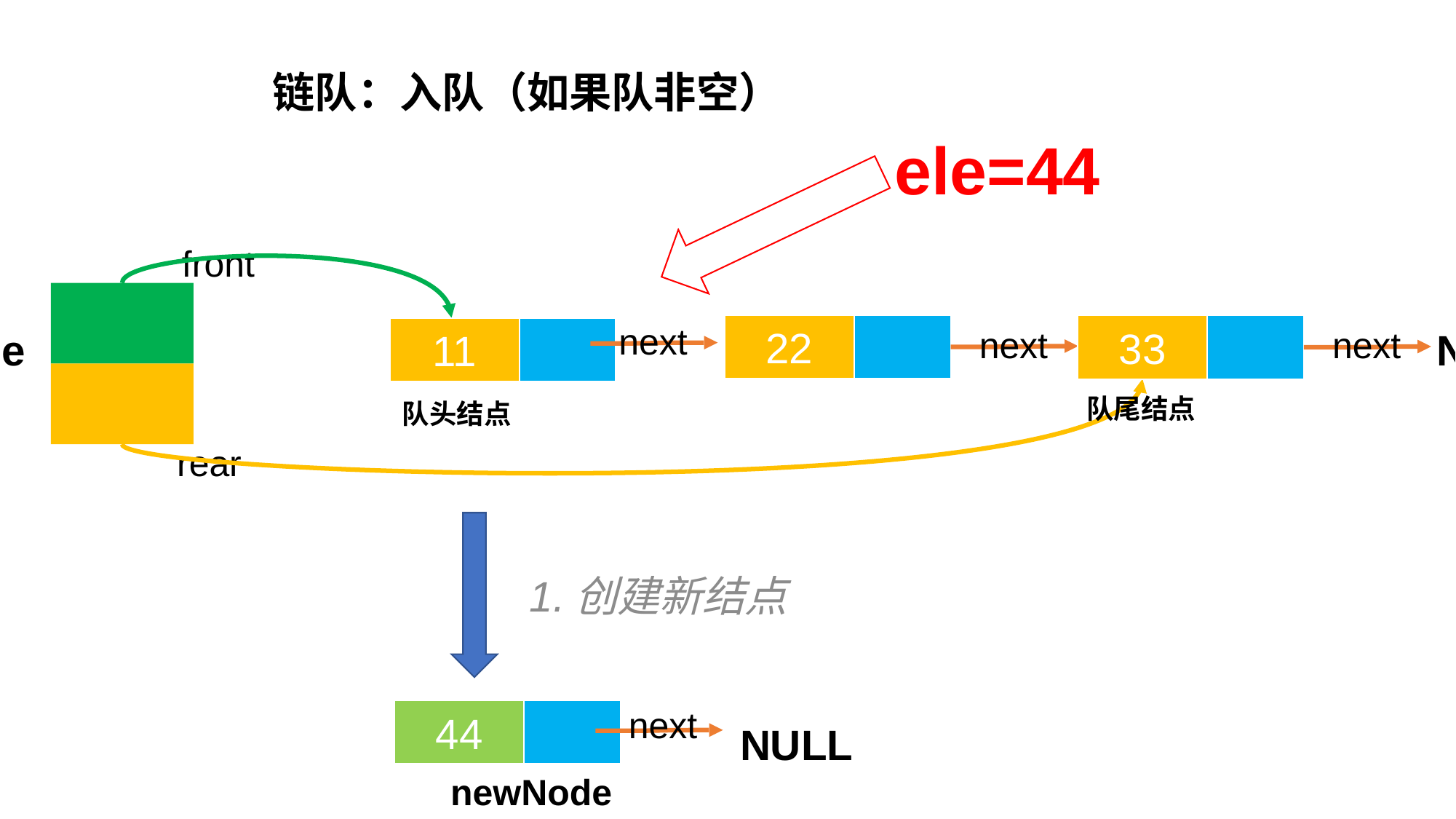

链队：入队（如果队非空）
ele=44

front

next
22

next
33

next
queue
NULL
11

队尾结点
队头结点
rear

1.创建新结点
next
44

NULL
newNode

2.将新结点入队。新结点插入到队尾结点的后面，然后队尾指针指向新结点
front

next
22

next
33

next
queue
NULL
11

队尾结点
队头结点
next
44

rear
NULL
newNode

front

next
22

next
33

next
queue
NULL
11

①queue->rear->next=newNode
队尾结点
队头结点
next
44

rear
NULL
newNode
②queue->rear=newNode

注：虚线表示已经断开的连接
去掉虚线
front

next
next
22

next
33

44

next
queue
11

NULL
newNode
队尾结点
队头结点
rear